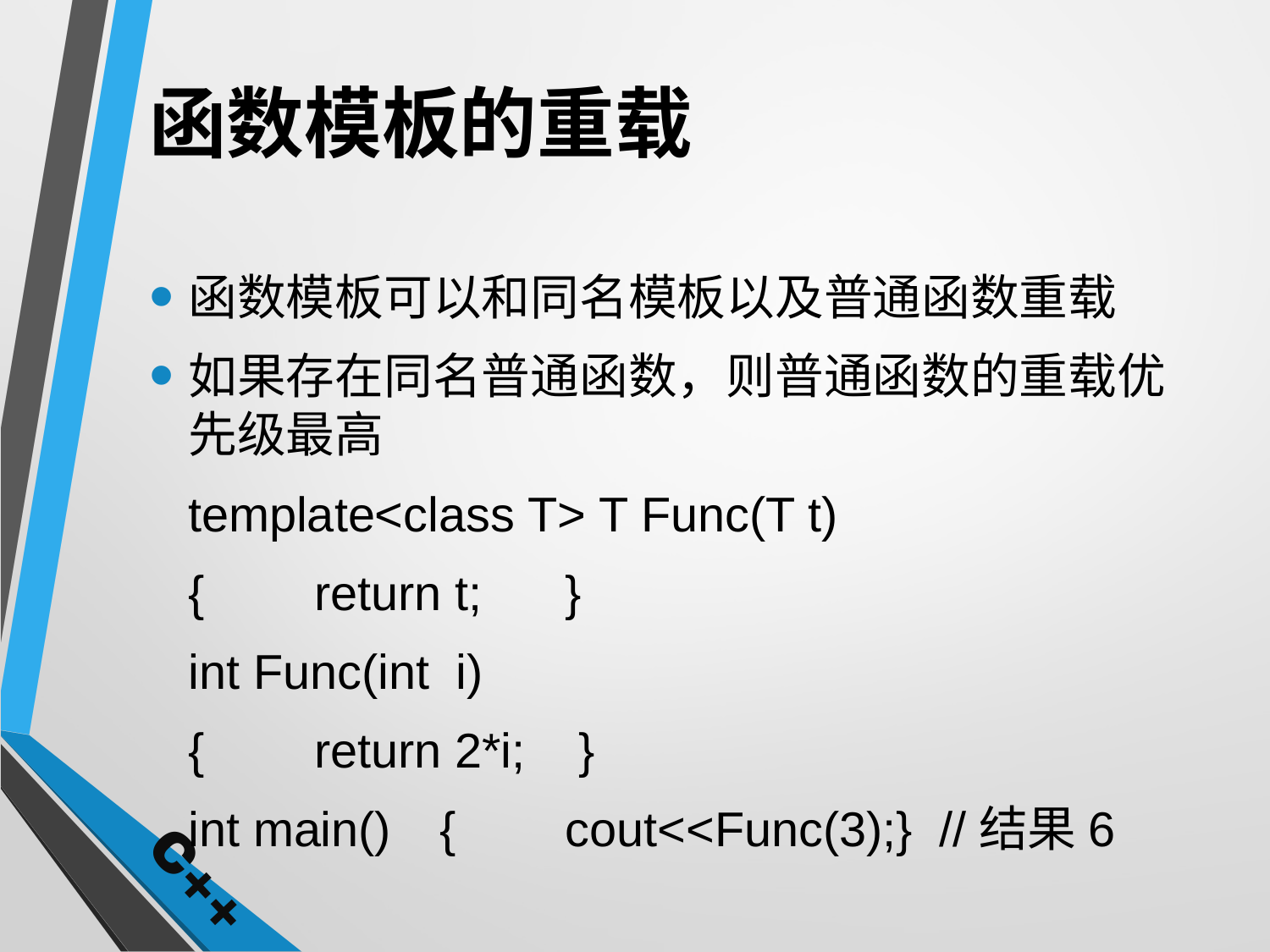

# 函数模板的重载
函数模板可以和同名模板以及普通函数重载
如果存在同名普通函数，则普通函数的重载优先级最高
		template<class T> T Func(T t)
		{		return t;		}
		int Func(int  i)
		{ 	return 2*i;	 }
		int main()	{	cout<<Func(3);}  //结果6